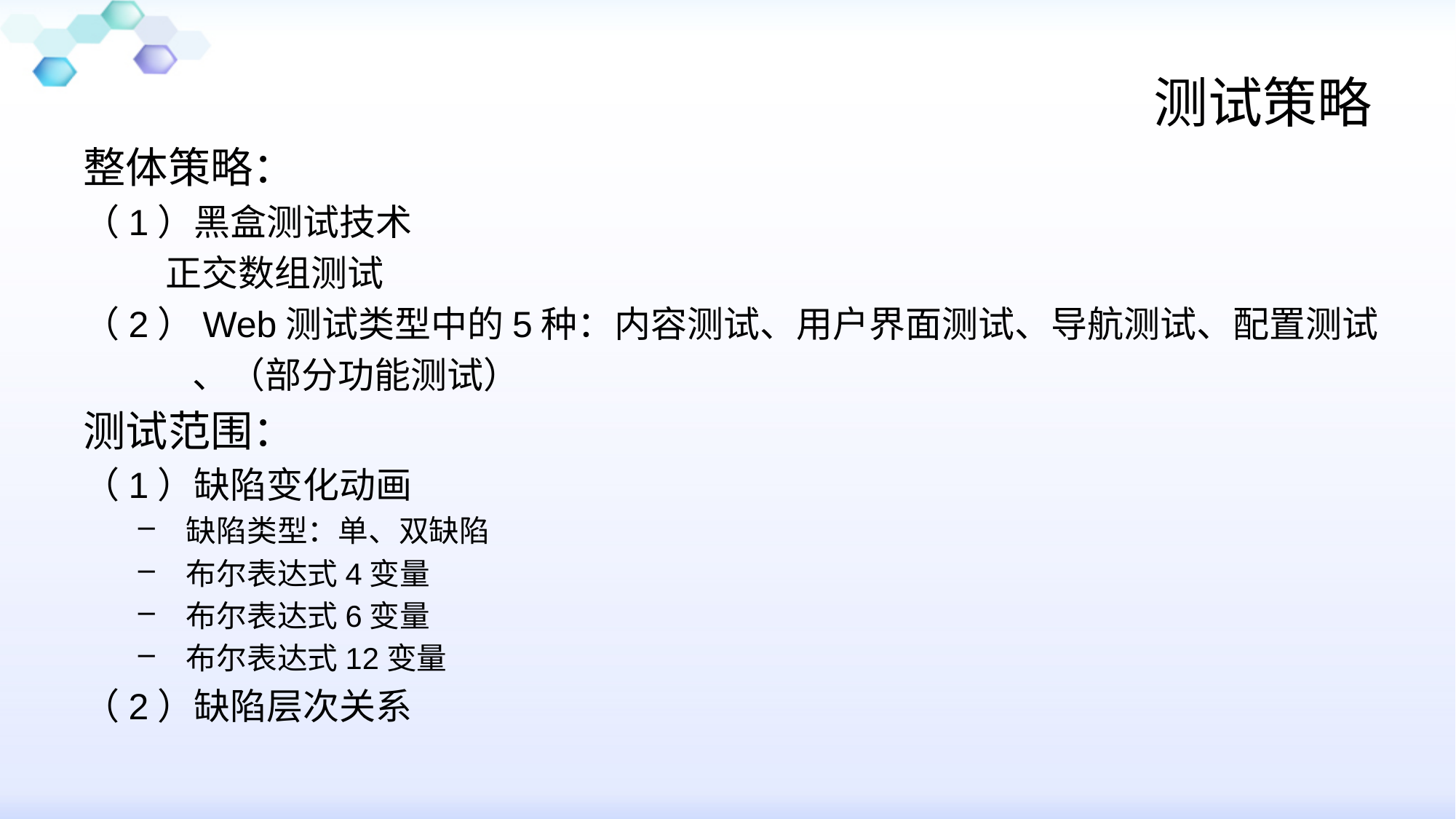

# 测试策略
整体策略：
（1）黑盒测试技术
         正交数组测试
（2）Web测试类型中的5种：内容测试、用户界面测试、导航测试、配置测试
	、（部分功能测试）
测试范围：
（1）缺陷变化动画
 缺陷类型：单、双缺陷
 布尔表达式4变量
 布尔表达式6变量
 布尔表达式12变量
（2）缺陷层次关系